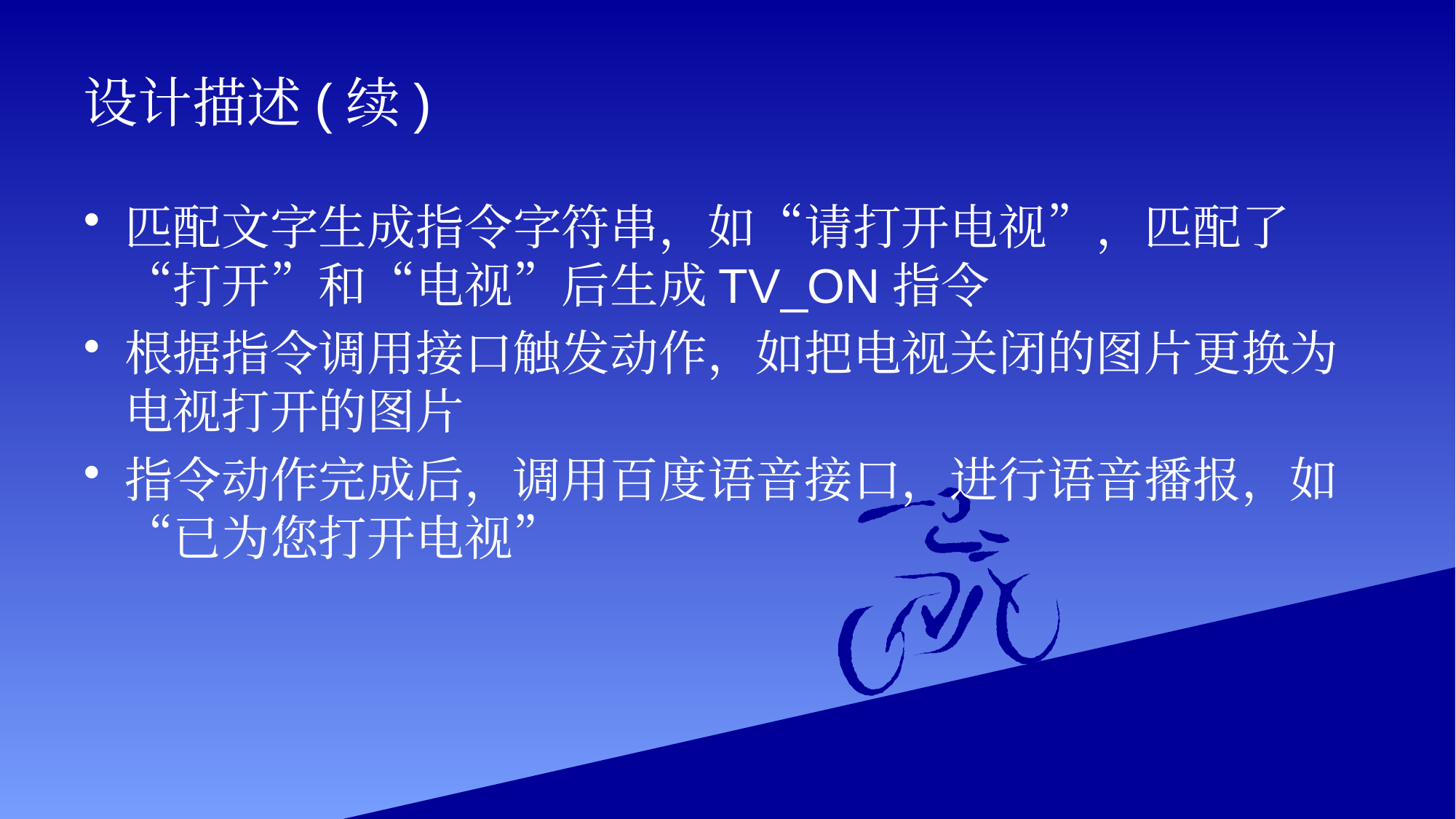

# 设计描述(续)
匹配文字生成指令字符串，如“请打开电视”，匹配了“打开”和“电视”后生成TV_ON指令
根据指令调用接口触发动作，如把电视关闭的图片更换为电视打开的图片
指令动作完成后，调用百度语音接口，进行语音播报，如“已为您打开电视”